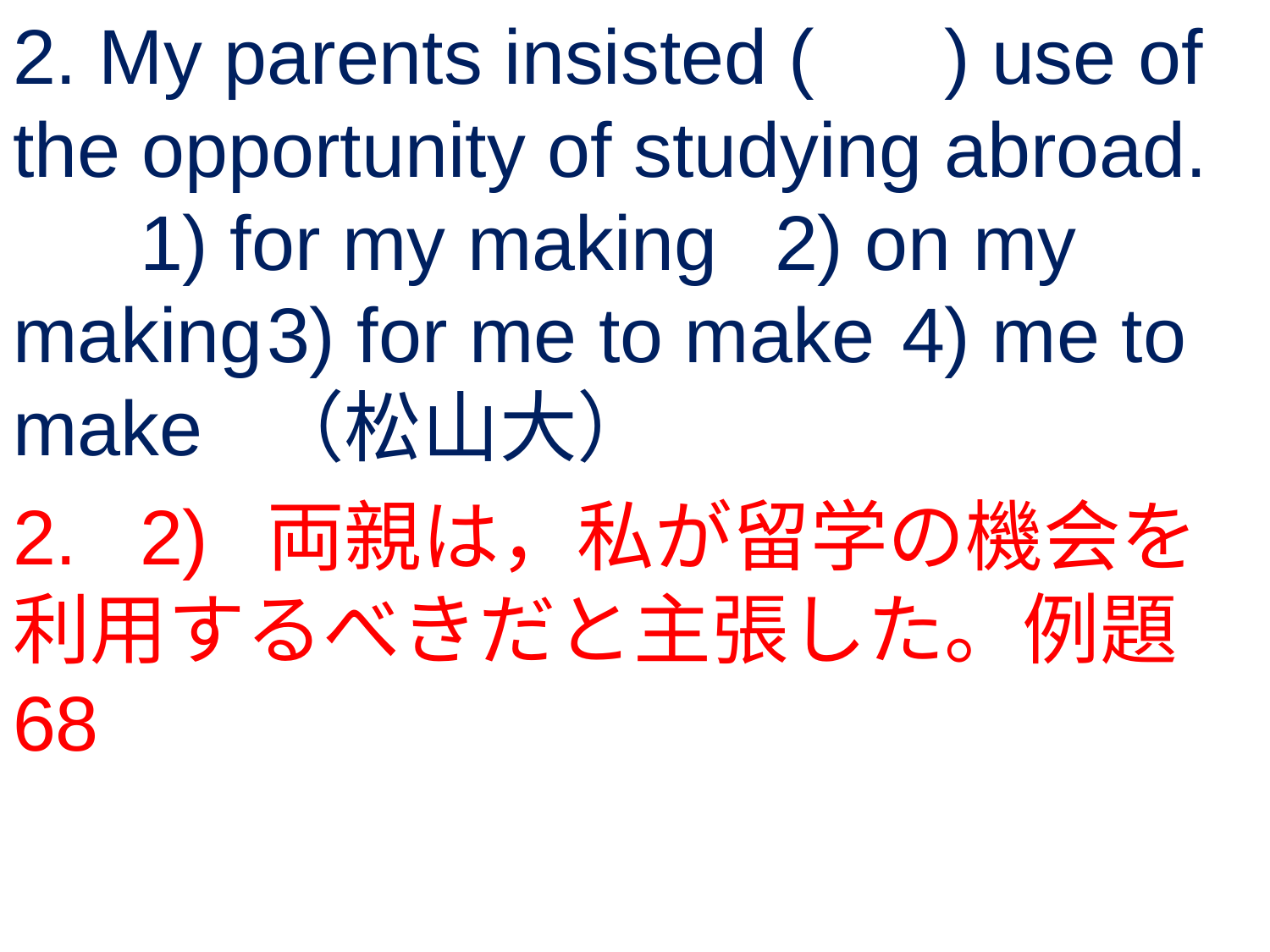

# 2. My parents insisted (      ) use of the opportunity of studying abroad.	1) for my making	2) on my making	3) for me to make	4) me to make	（松山大）
2.	2) 	両親は，私が留学の機会を利用するべきだと主張した。例題68